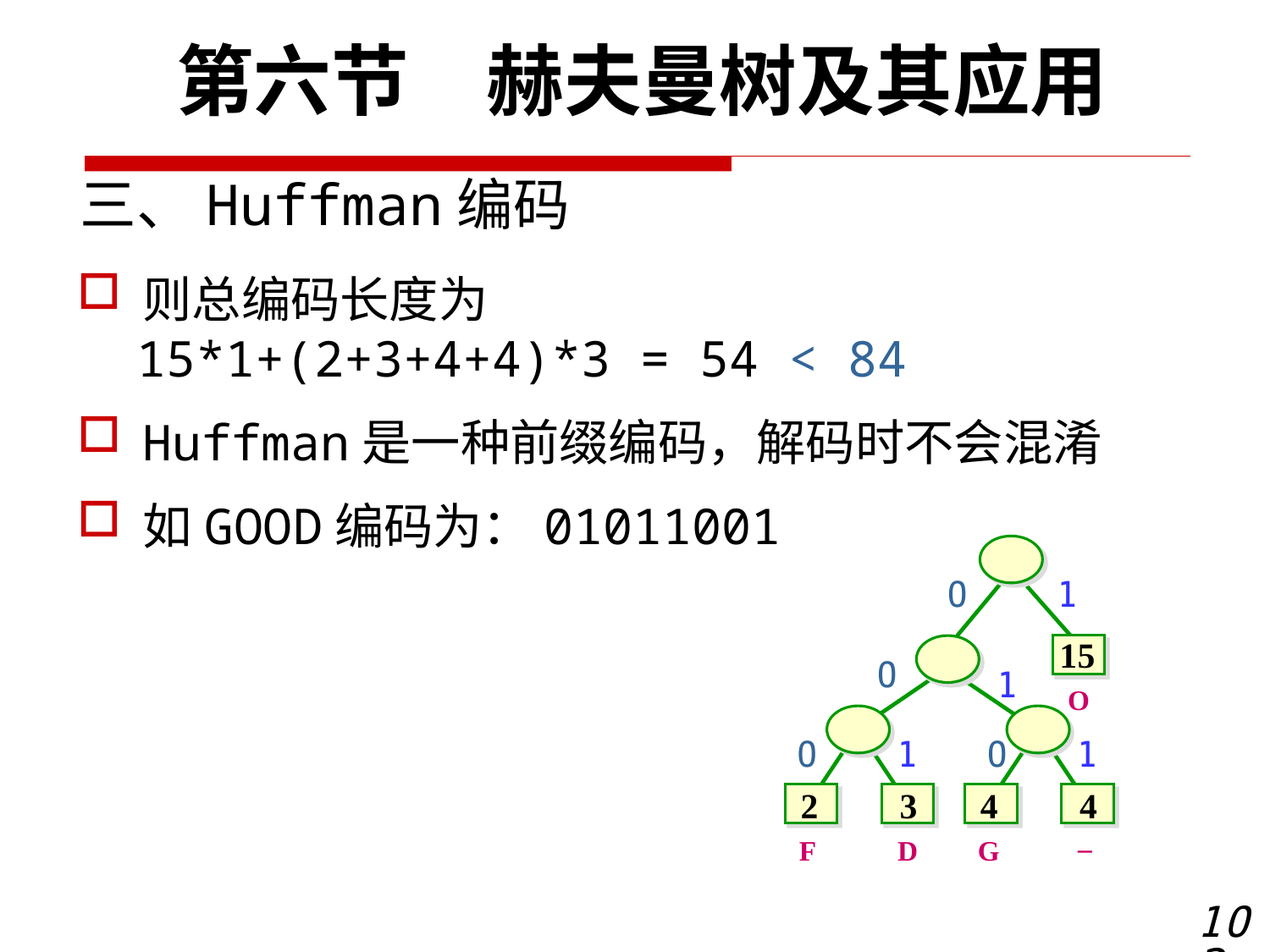

第六节　赫夫曼树及其应用
# 三、Huffman编码
则总编码长度为
  15*1+(2+3+4+4)*3 = 54 < 84
Huffman是一种前缀编码，解码时不会混淆
如GOOD编码为：01011001

15

2
3
4
4

0
1
0
1
0
1
0
1
O
_
F
D
G
102